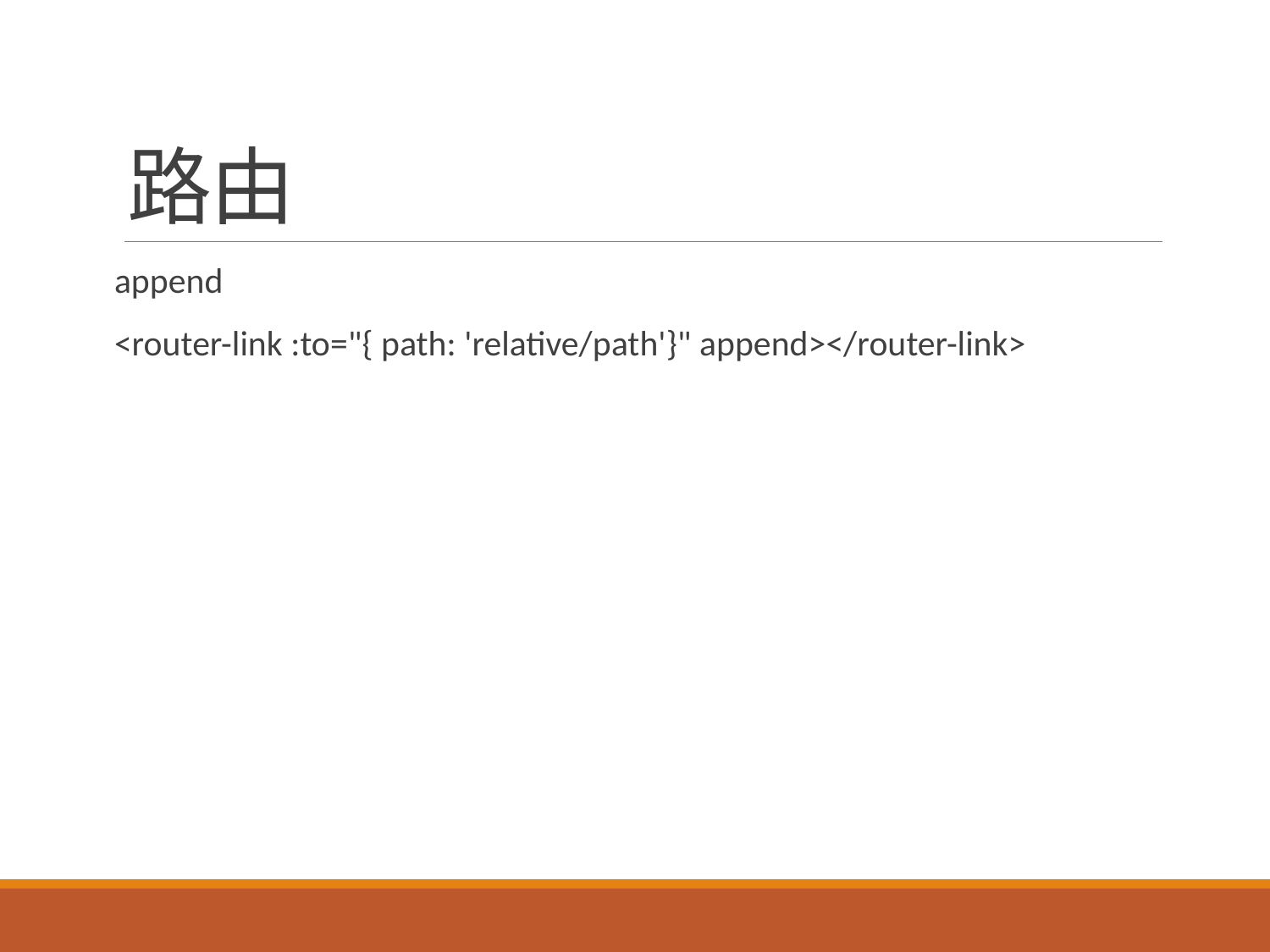

# 路由
append
<router-link :to="{ path: 'relative/path'}" append></router-link>